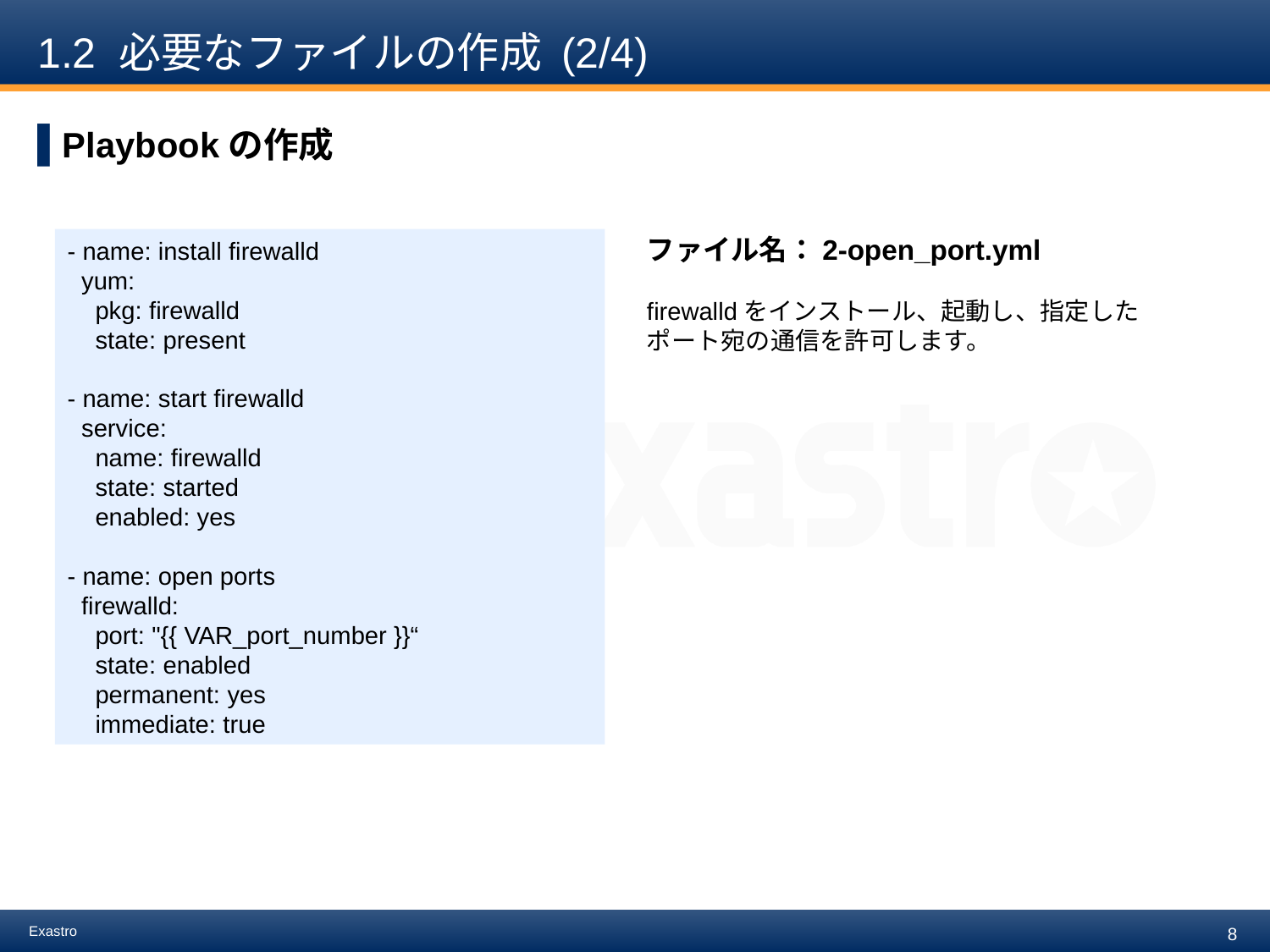

# 1.2 必要なファイルの作成 (2/4)
Playbookの作成
- name: install firewalld
  yum:
    pkg: firewalld
    state: present

- name: start firewalld
  service:
    name: firewalld
    state: started
    enabled: yes

- name: open ports
  firewalld:
    port: "{{ VAR_port_number }}“
    state: enabled
    permanent: yes
    immediate: true
ファイル名：2-open_port.yml
firewalldをインストール、起動し、指定した
ポート宛の通信を許可します。